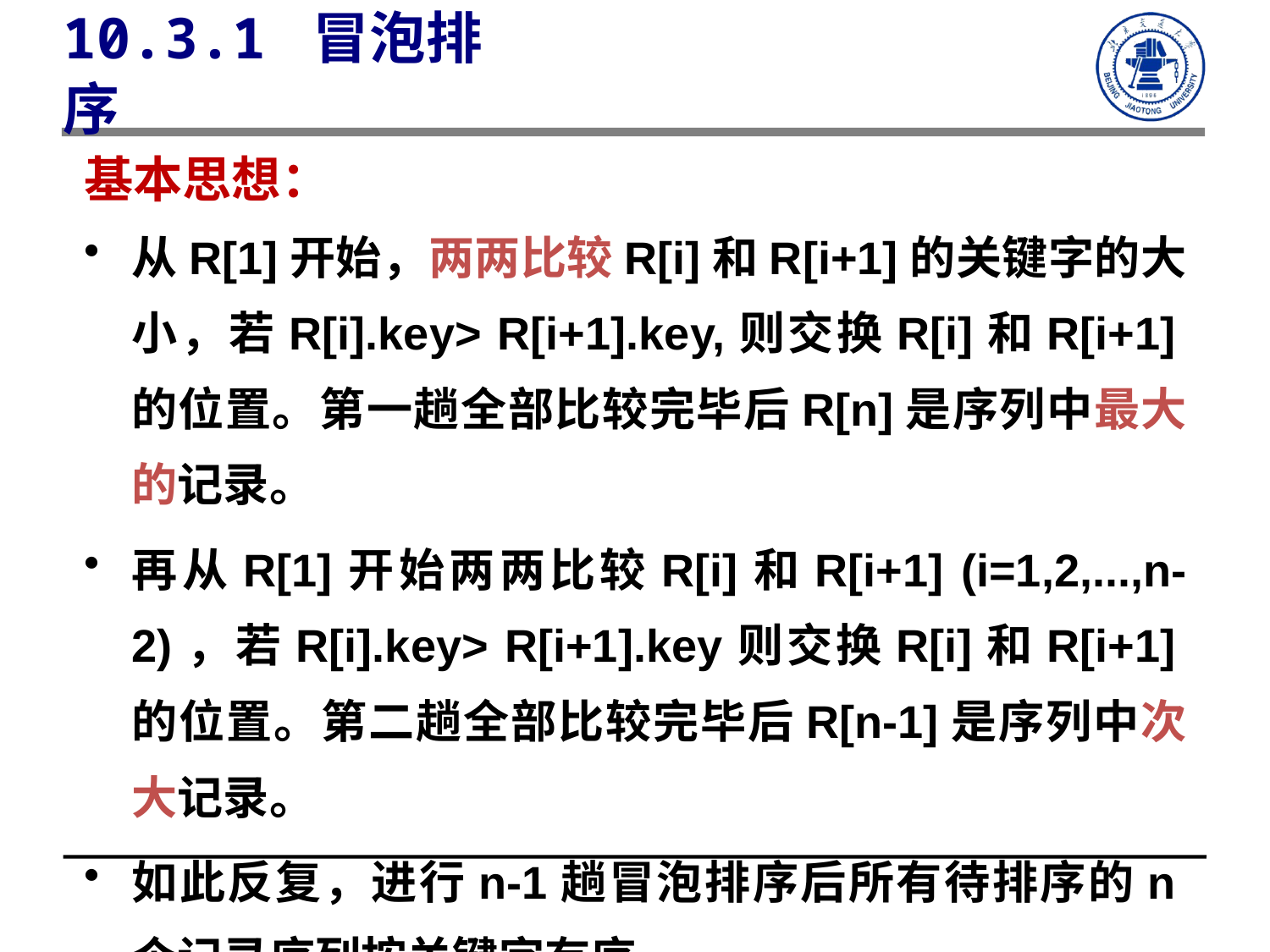

10.3.1 冒泡排序
基本思想：
从R[1]开始，两两比较R[i]和R[i+1]的关键字的大小，若R[i].key> R[i+1].key,则交换R[i]和R[i+1]的位置。第一趟全部比较完毕后R[n]是序列中最大的记录。
再从R[1]开始两两比较R[i]和R[i+1] (i=1,2,...,n-2)，若R[i].key> R[i+1].key则交换R[i]和R[i+1]的位置。第二趟全部比较完毕后R[n-1]是序列中次大记录。
如此反复，进行n-1趟冒泡排序后所有待排序的n个记录序列按关键字有序。